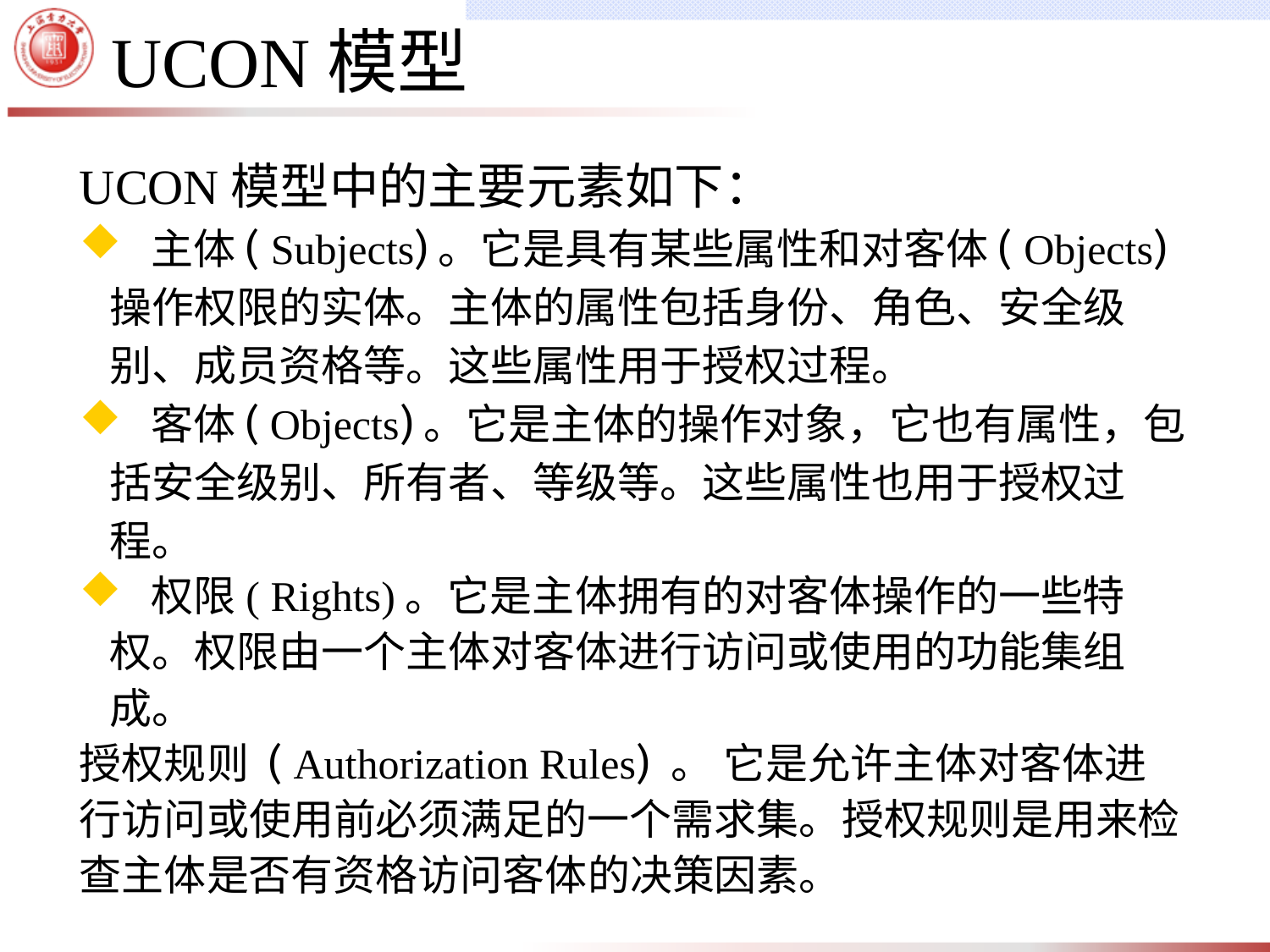

UCON模型

UCON模型中的主要元素如下：
  主体( Subjects)。它是具有某些属性和对客体( Objects)操作权限的实体。主体的属性包括身份、角色、安全级别、成员资格等。这些属性用于授权过程。
  客体( Objects)。它是主体的操作对象，它也有属性，包括安全级别、所有者、等级等。这些属性也用于授权过程。
  权限( Rights)。它是主体拥有的对客体操作的一些特权。权限由一个主体对客体进行访问或使用的功能集组成。
授权规则 ( Authorization Rules) 。 它是允许主体对客体进行访问或使用前必须满足的一个需求集。授权规则是用来检查主体是否有资格访问客体的决策因素。